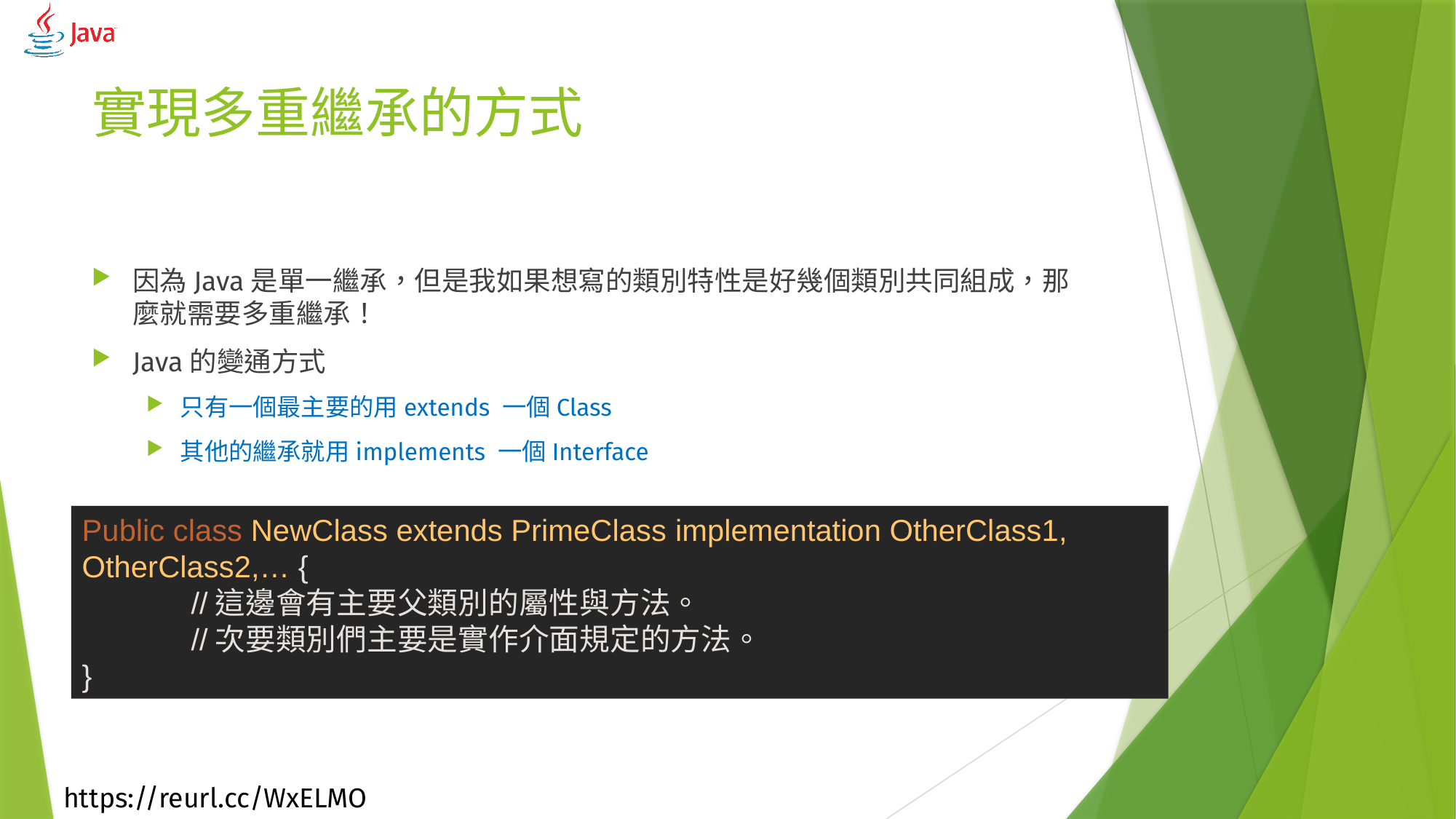

# 實現多重繼承的方式
因為Java是單一繼承，但是我如果想寫的類別特性是好幾個類別共同組成，那麼就需要多重繼承！
Java的變通方式
只有一個最主要的用extends 一個Class
其他的繼承就用implements 一個Interface
Public class NewClass extends PrimeClass implementation OtherClass1, OtherClass2,… {
	//這邊會有主要父類別的屬性與方法。
	//次要類別們主要是實作介面規定的方法。
}